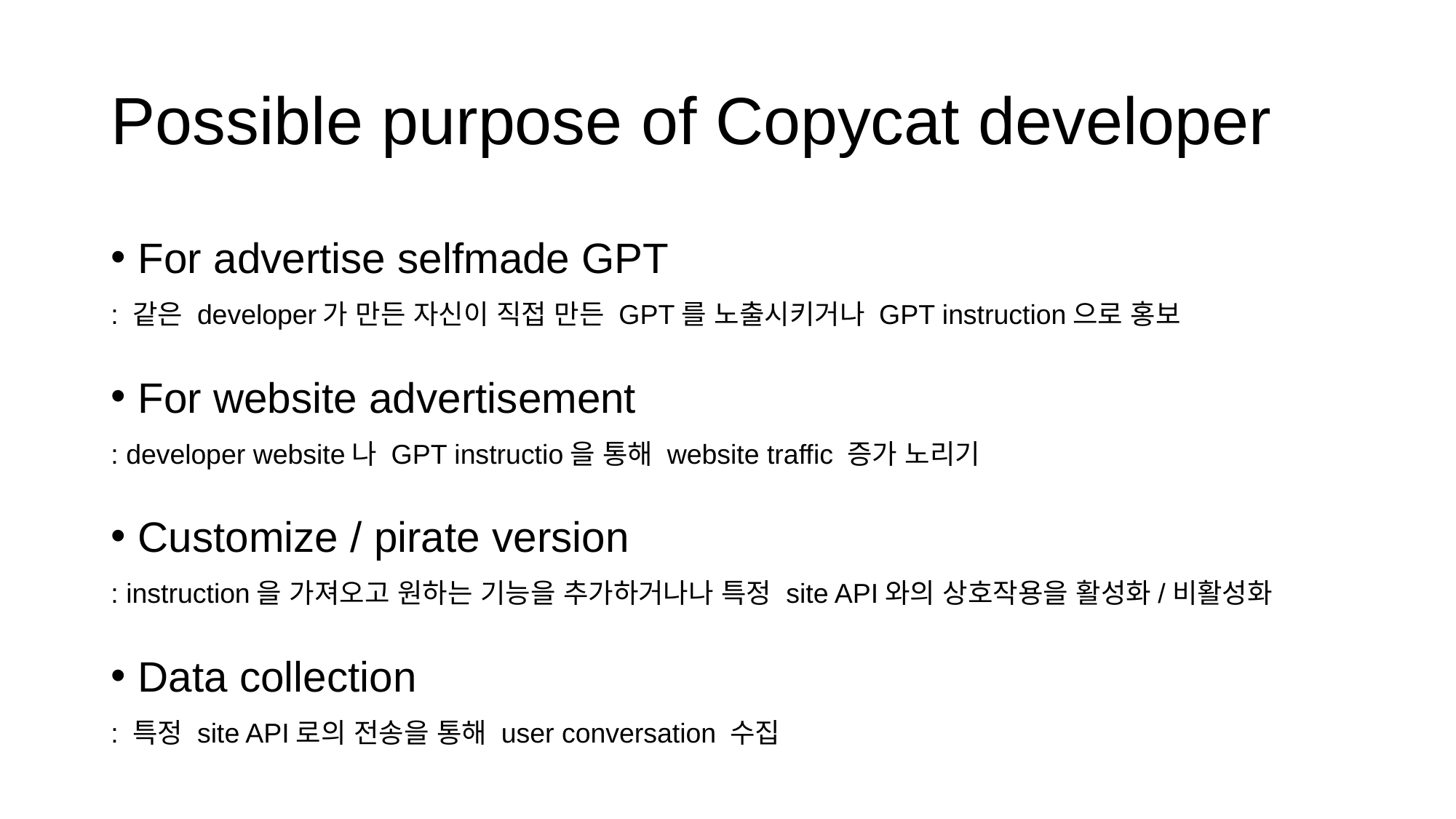

# Possible purpose of Copycat developer
For advertise selfmade GPT
: 같은 developer가 만든 자신이 직접 만든 GPT를 노출시키거나 GPT instruction으로 홍보
For website advertisement
: developer website나 GPT instructio을 통해 website traffic 증가 노리기
Customize / pirate version
: instruction을 가져오고 원하는 기능을 추가하거나나 특정 site API와의 상호작용을 활성화/비활성화
Data collection
: 특정 site API로의 전송을 통해 user conversation 수집